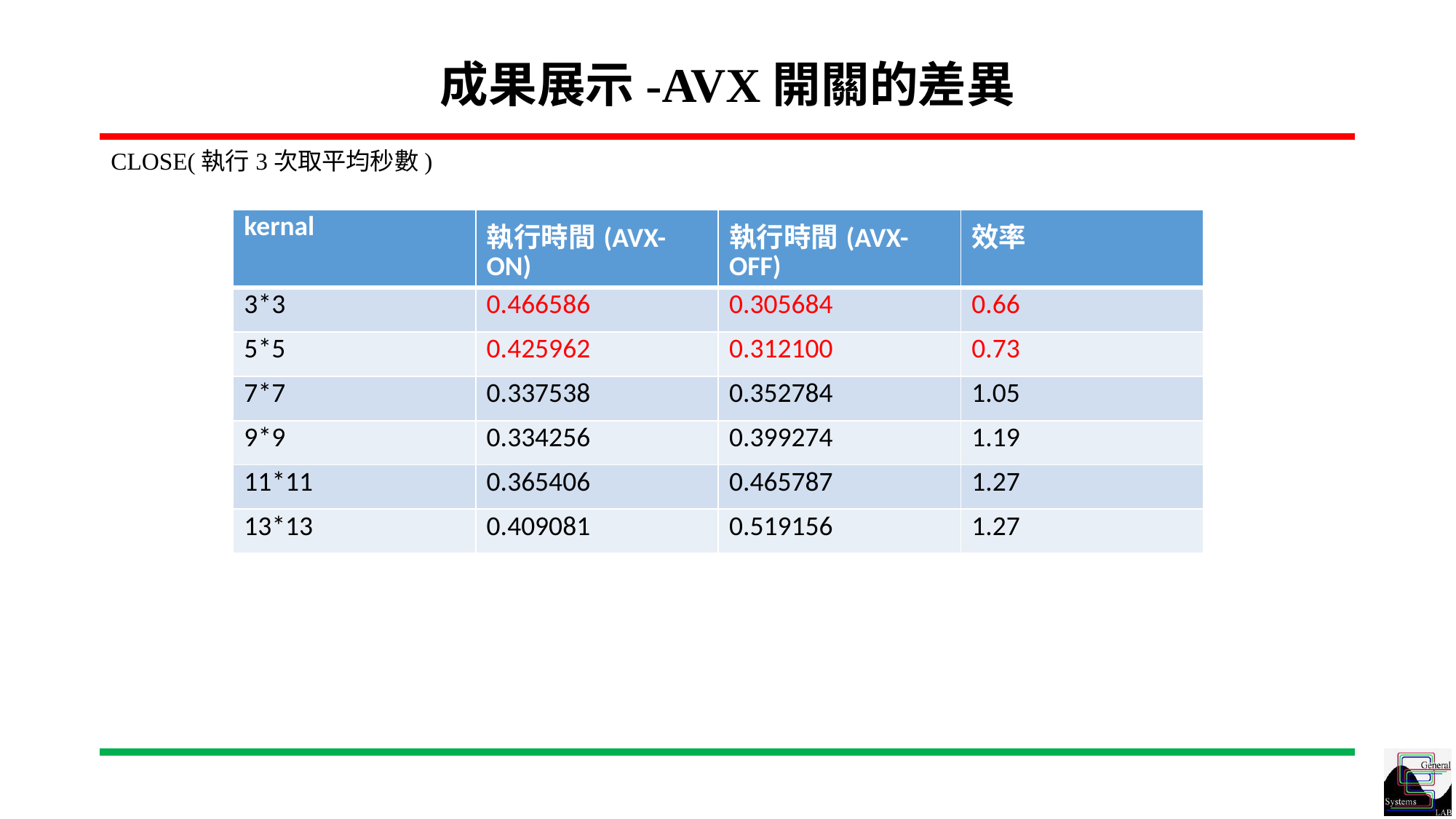

# 成果展示-AVX開關的差異
CLOSE(執行3次取平均秒數)

| kernal | 執行時間(AVX-ON) | 執行時間(AVX-OFF) | 效率 |
| --- | --- | --- | --- |
| 3\*3 | 0.466586 | 0.305684 | 0.66 |
| 5\*5 | 0.425962 | 0.312100 | 0.73 |
| 7\*7 | 0.337538 | 0.352784 | 1.05 |
| 9\*9 | 0.334256 | 0.399274 | 1.19 |
| 11\*11 | 0.365406 | 0.465787 | 1.27 |
| 13\*13 | 0.409081 | 0.519156 | 1.27 |